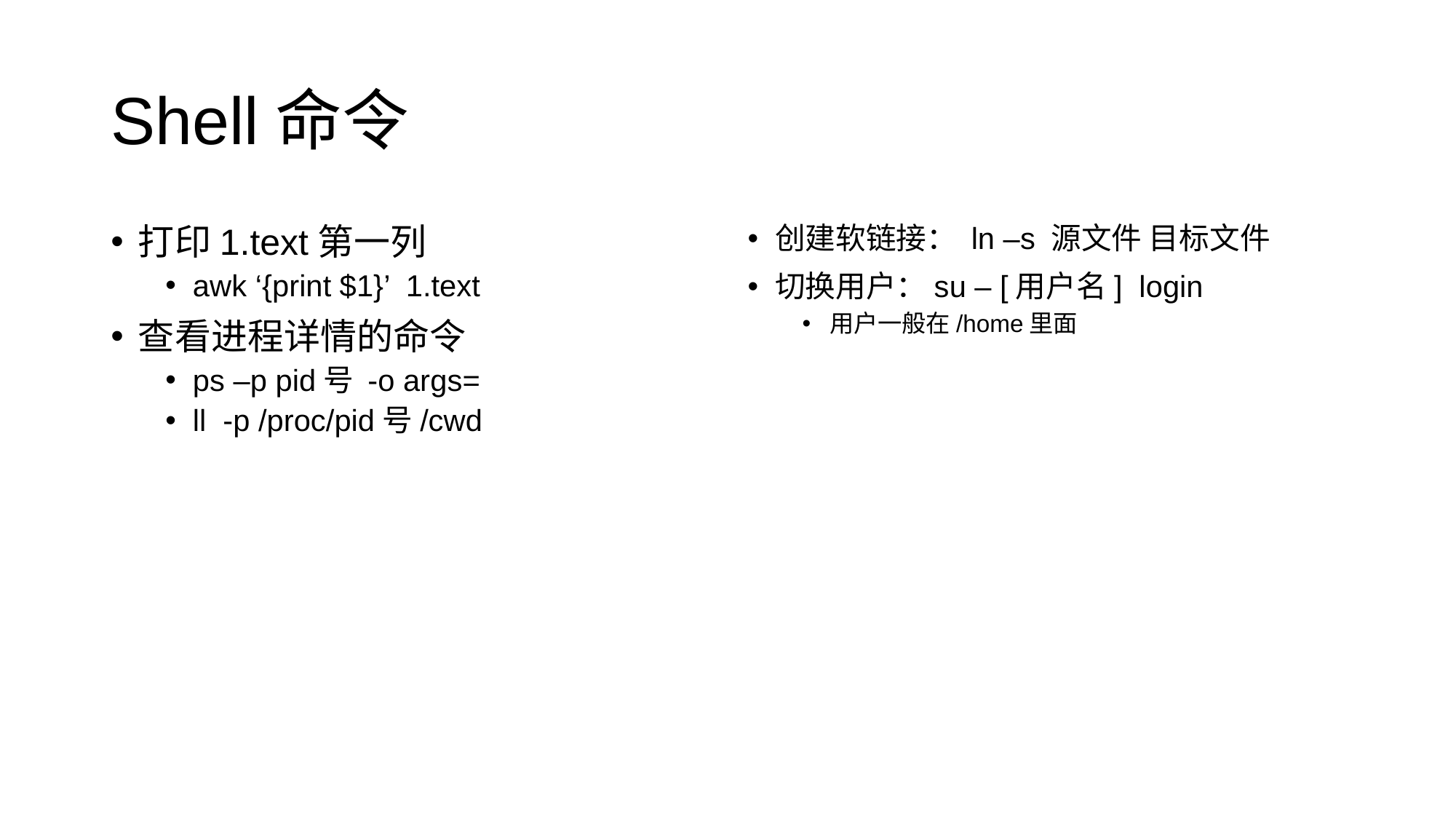

# Shell命令
打印1.text第一列
awk ‘{print $1}’  1.text
查看进程详情的命令
ps –p pid号 -o args=
ll  -p /proc/pid号/cwd
创建软链接： ln –s 源文件 目标文件
切换用户：su – [用户名]  login
用户一般在/home里面